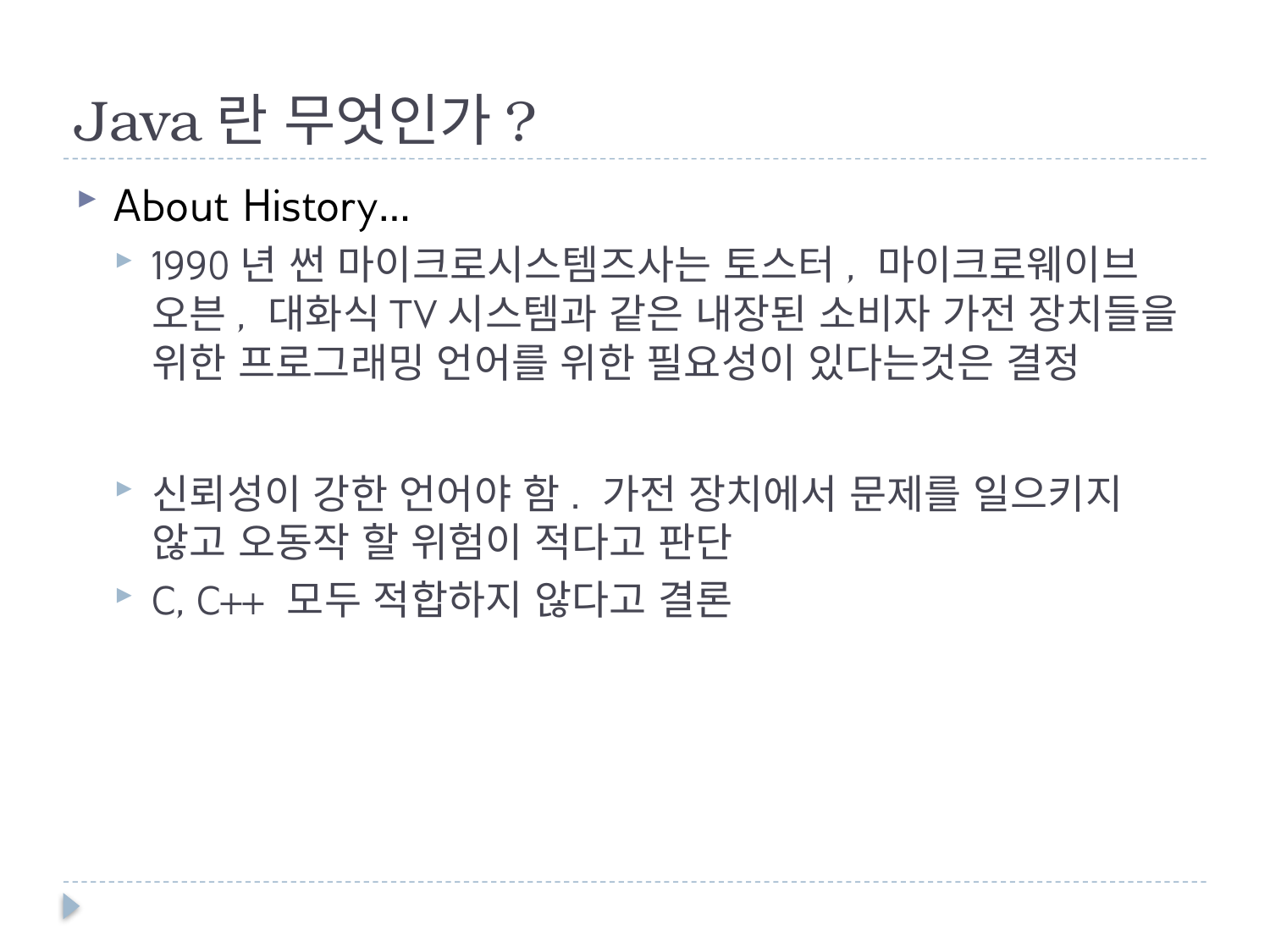

# Java란 무엇인가?
About History…
1990년 썬 마이크로시스템즈사는 토스터, 마이크로웨이브 오븐, 대화식TV시스템과 같은 내장된 소비자 가전 장치들을 위한 프로그래밍 언어를 위한 필요성이 있다는것은 결정

신뢰성이 강한 언어야 함. 가전 장치에서 문제를 일으키지 않고 오동작 할 위험이 적다고 판단
C, C++ 모두 적합하지 않다고 결론